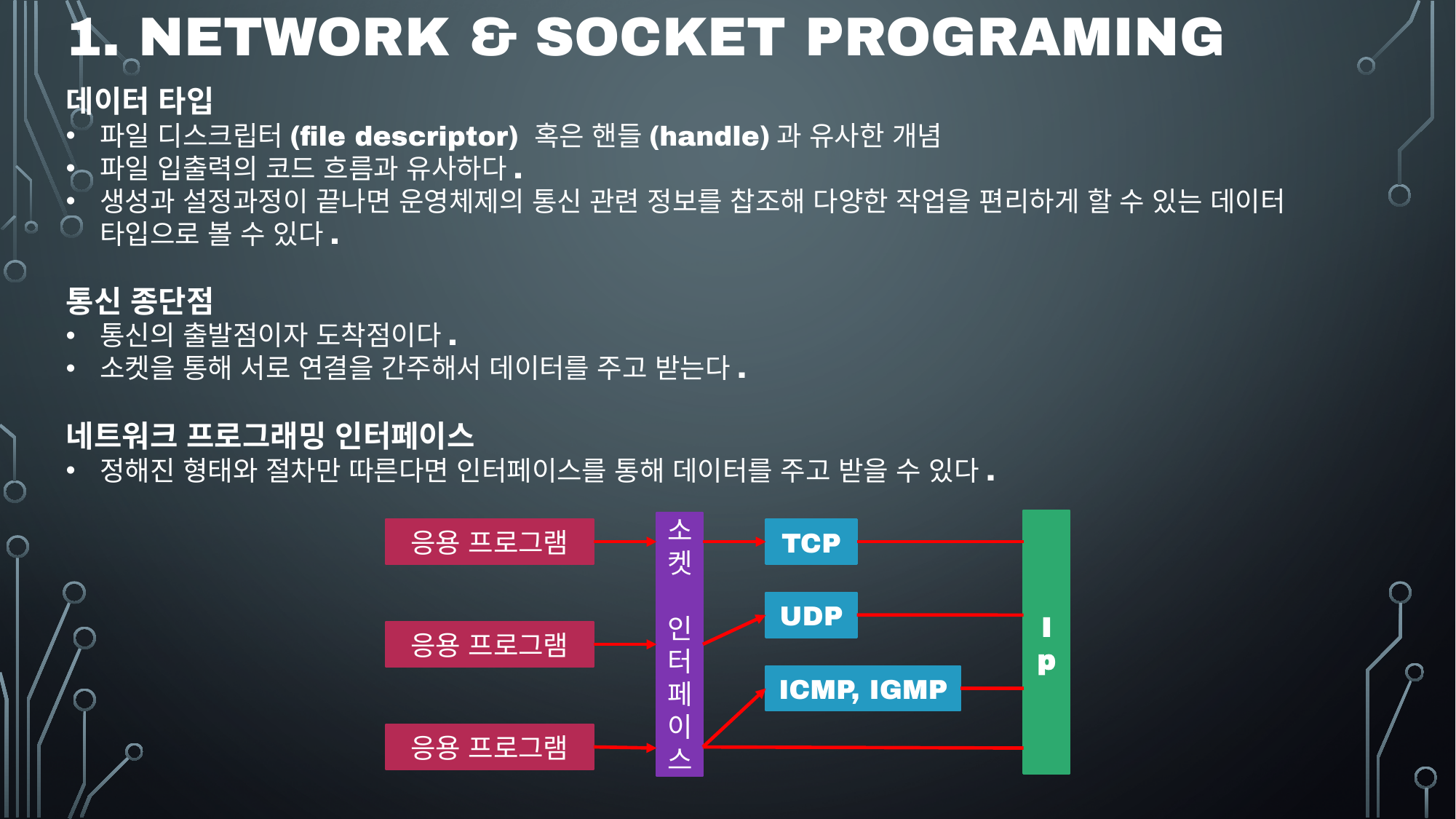

# 1. Network & Socket Programing
데이터 타입
파일 디스크립터(file descriptor) 혹은 핸들(handle)과 유사한 개념
파일 입출력의 코드 흐름과 유사하다.
생성과 설정과정이 끝나면 운영체제의 통신 관련 정보를 찹조해 다양한 작업을 편리하게 할 수 있는 데이터 타입으로 볼 수 있다.

통신 종단점
통신의 출발점이자 도착점이다.
소켓을 통해 서로 연결을 간주해서 데이터를 주고 받는다.

네트워크 프로그래밍 인터페이스
정해진 형태와 절차만 따른다면 인터페이스를 통해 데이터를 주고 받을 수 있다.

I
p
소켓

인터페이스
응용 프로그램
TCP
UDP
응용 프로그램
ICMP, IGMP
응용 프로그램